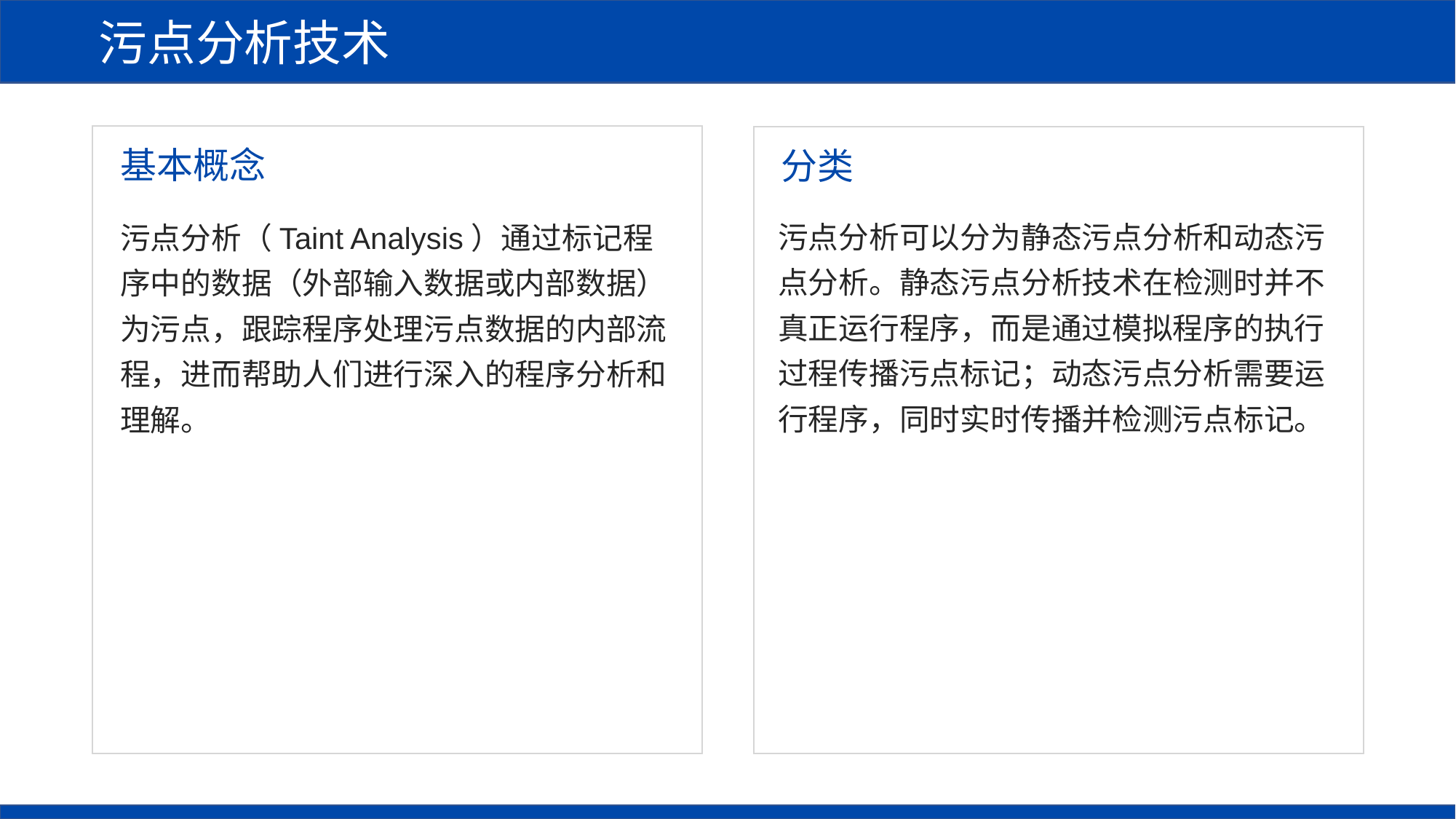

污点分析技术

基本概念
分类
污点分析可以分为静态污点分析和动态污点分析。静态污点分析技术在检测时并不真正运行程序，而是通过模拟程序的执行过程传播污点标记；动态污点分析需要运行程序，同时实时传播并检测污点标记。
污点分析（Taint Analysis）通过标记程序中的数据（外部输入数据或内部数据）为污点，跟踪程序处理污点数据的内部流程，进而帮助人们进行深入的程序分析和理解。